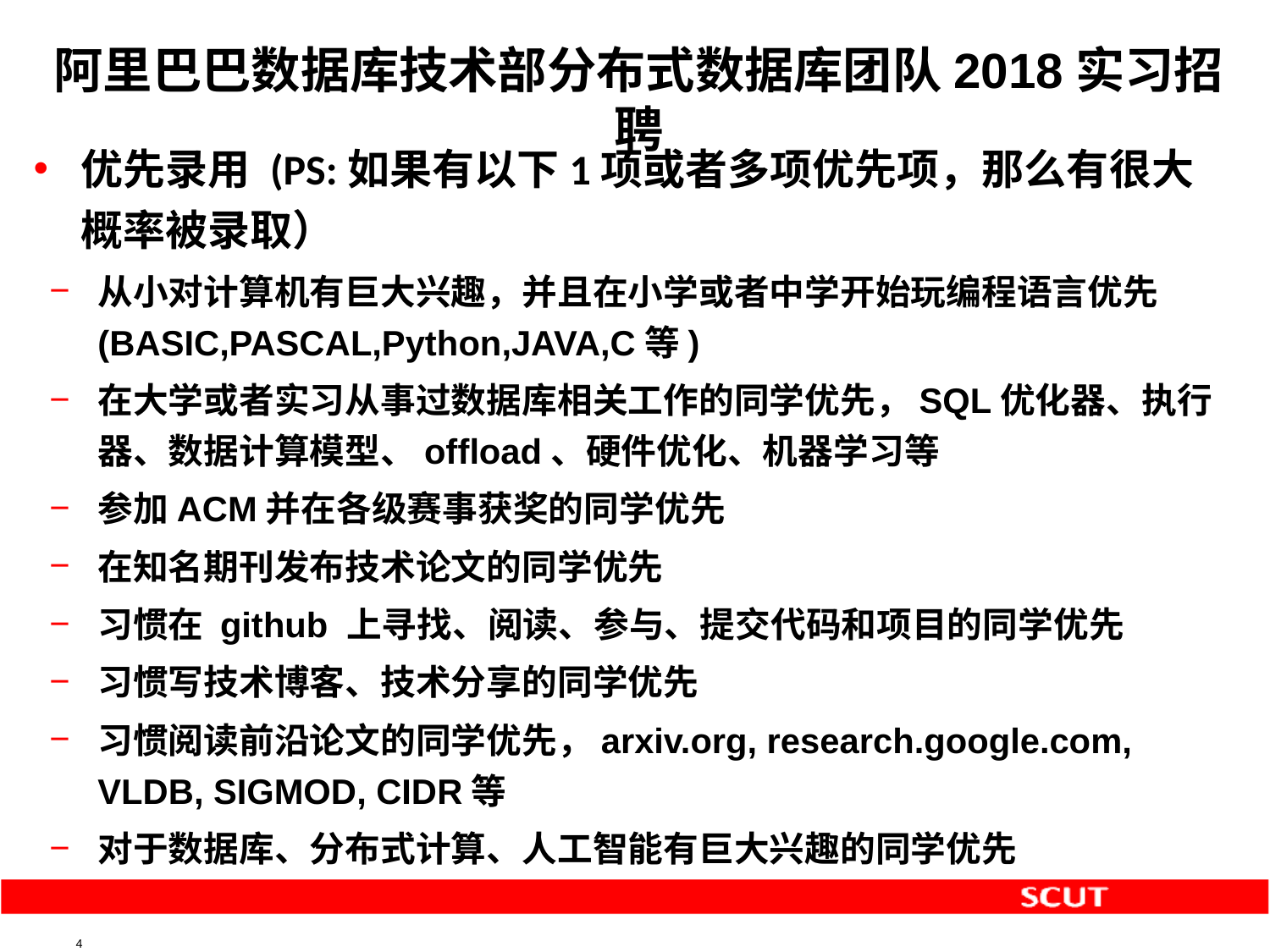

# 阿里巴巴数据库技术部分布式数据库团队2018实习招聘
优先录用 (PS:如果有以下1项或者多项优先项，那么有很大概率被录取）
从小对计算机有巨大兴趣，并且在小学或者中学开始玩编程语言优先(BASIC,PASCAL,Python,JAVA,C等)
在大学或者实习从事过数据库相关工作的同学优先，SQL优化器、执行器、数据计算模型、offload、硬件优化、机器学习等
参加ACM并在各级赛事获奖的同学优先
在知名期刊发布技术论文的同学优先
习惯在 github 上寻找、阅读、参与、提交代码和项目的同学优先
习惯写技术博客、技术分享的同学优先
习惯阅读前沿论文的同学优先，arxiv.org, research.google.com, VLDB, SIGMOD, CIDR等
对于数据库、分布式计算、人工智能有巨大兴趣的同学优先